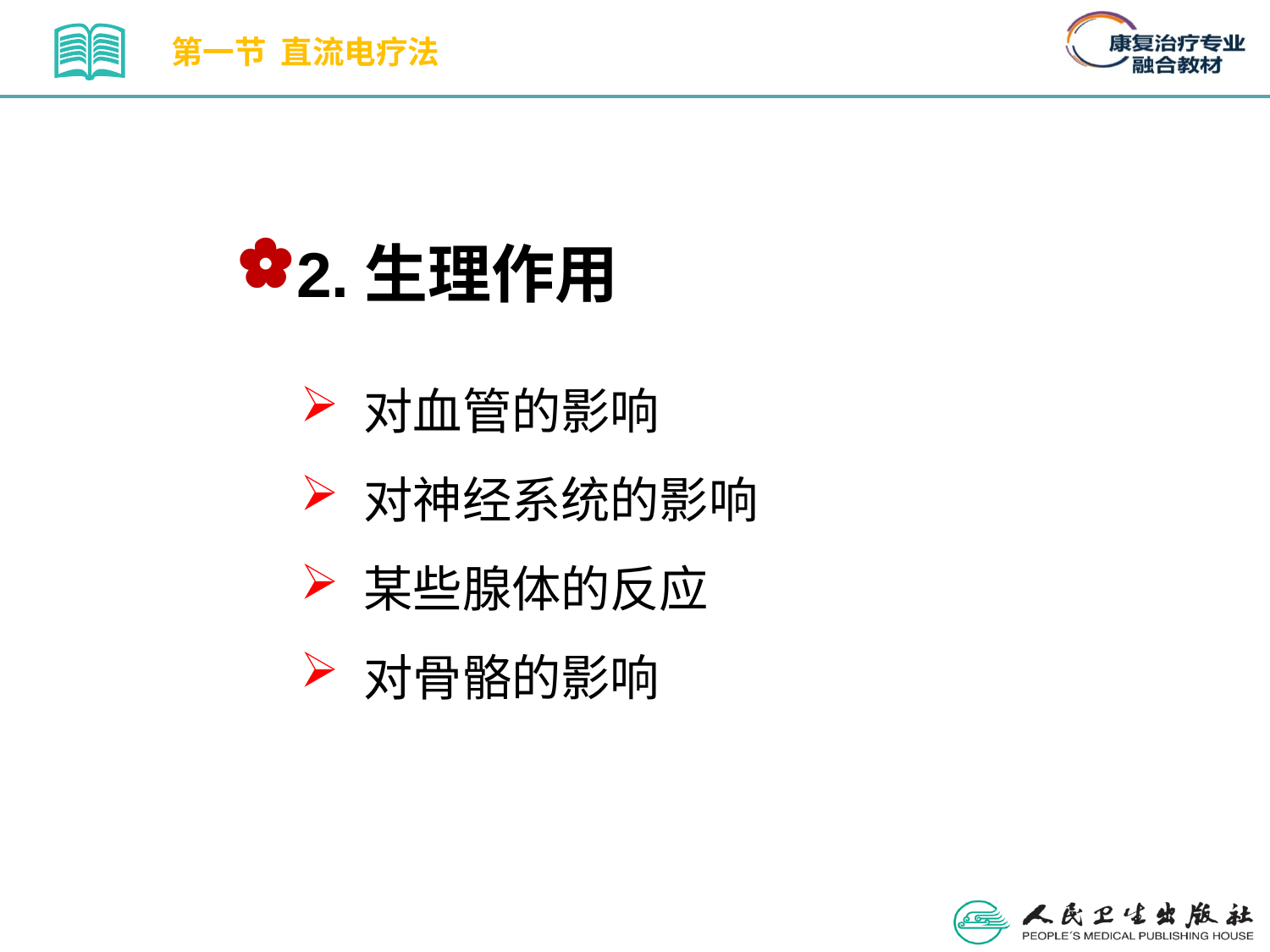

第一节  直流电疗法
2.生理作用
对血管的影响
对神经系统的影响
某些腺体的反应
对骨骼的影响